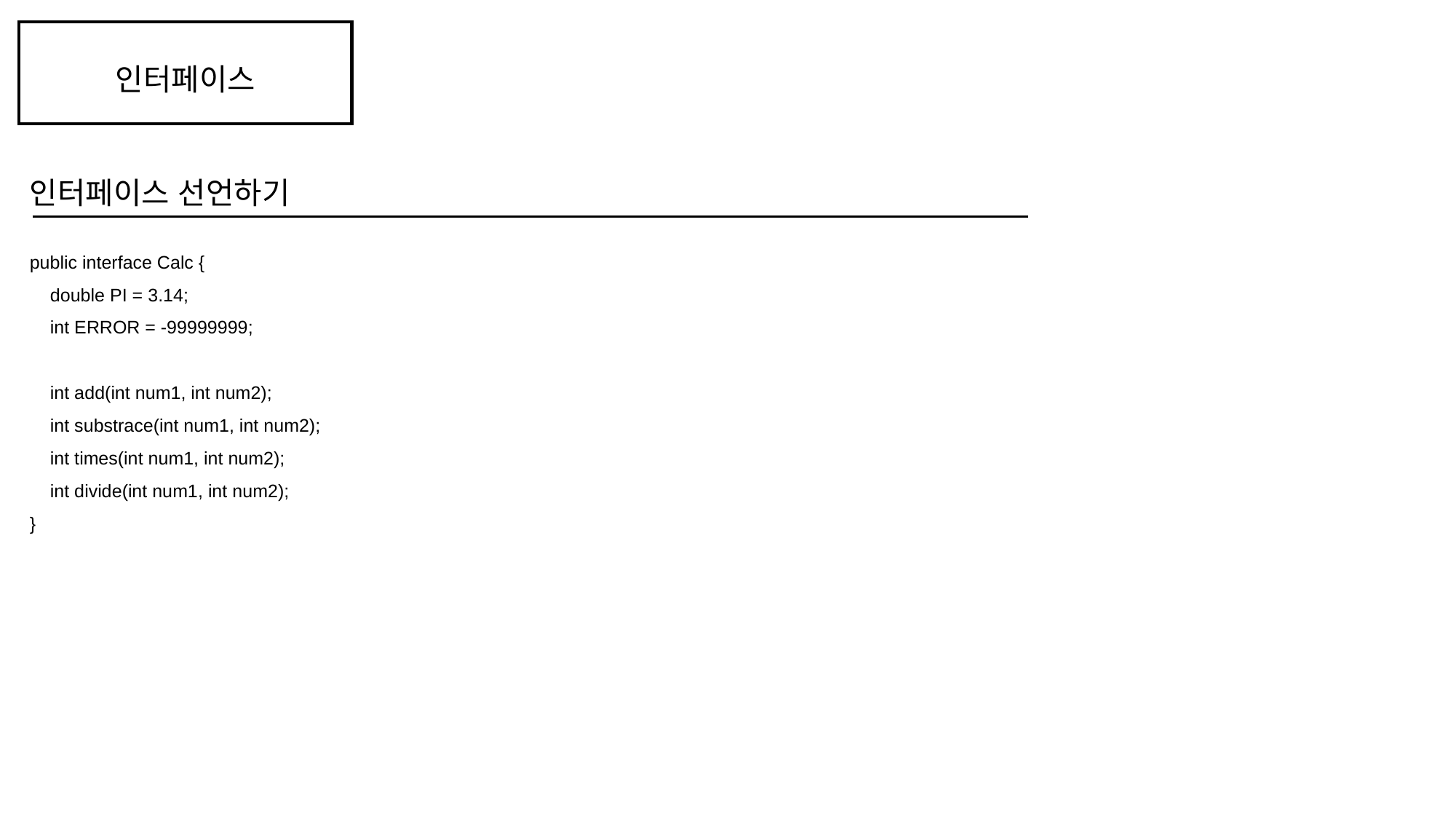

인터페이스
인터페이스 선언하기
public interface Calc {
    double PI = 3.14;
    int ERROR = -99999999;

    int add(int num1, int num2);
    int substrace(int num1, int num2);
    int times(int num1, int num2);
    int divide(int num1, int num2);
}